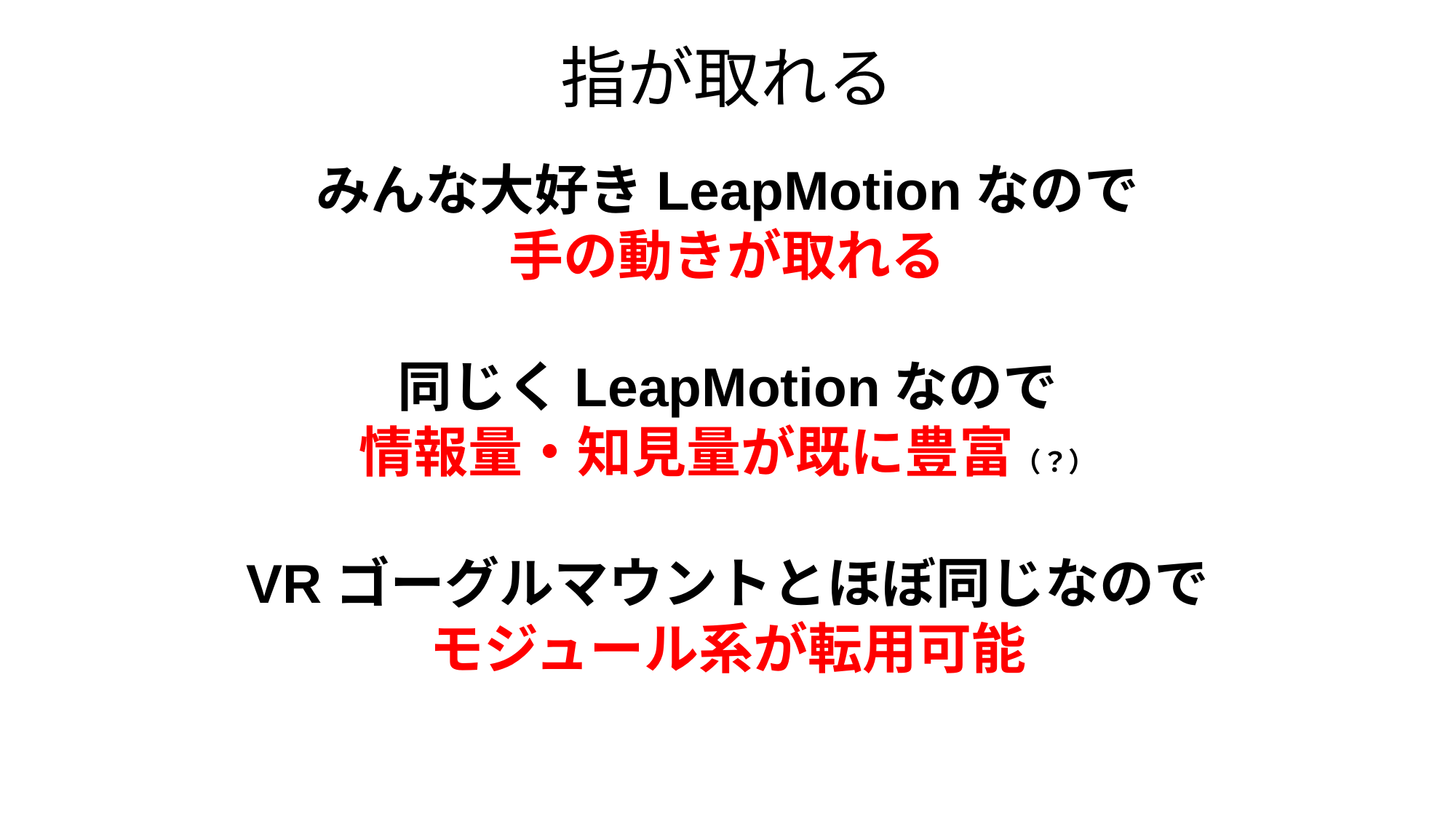

# 指が取れる
みんな大好きLeapMotionなので
手の動きが取れる

同じくLeapMotionなので
情報量・知見量が既に豊富（？）

VRゴーグルマウントとほぼ同じなので
モジュール系が転用可能